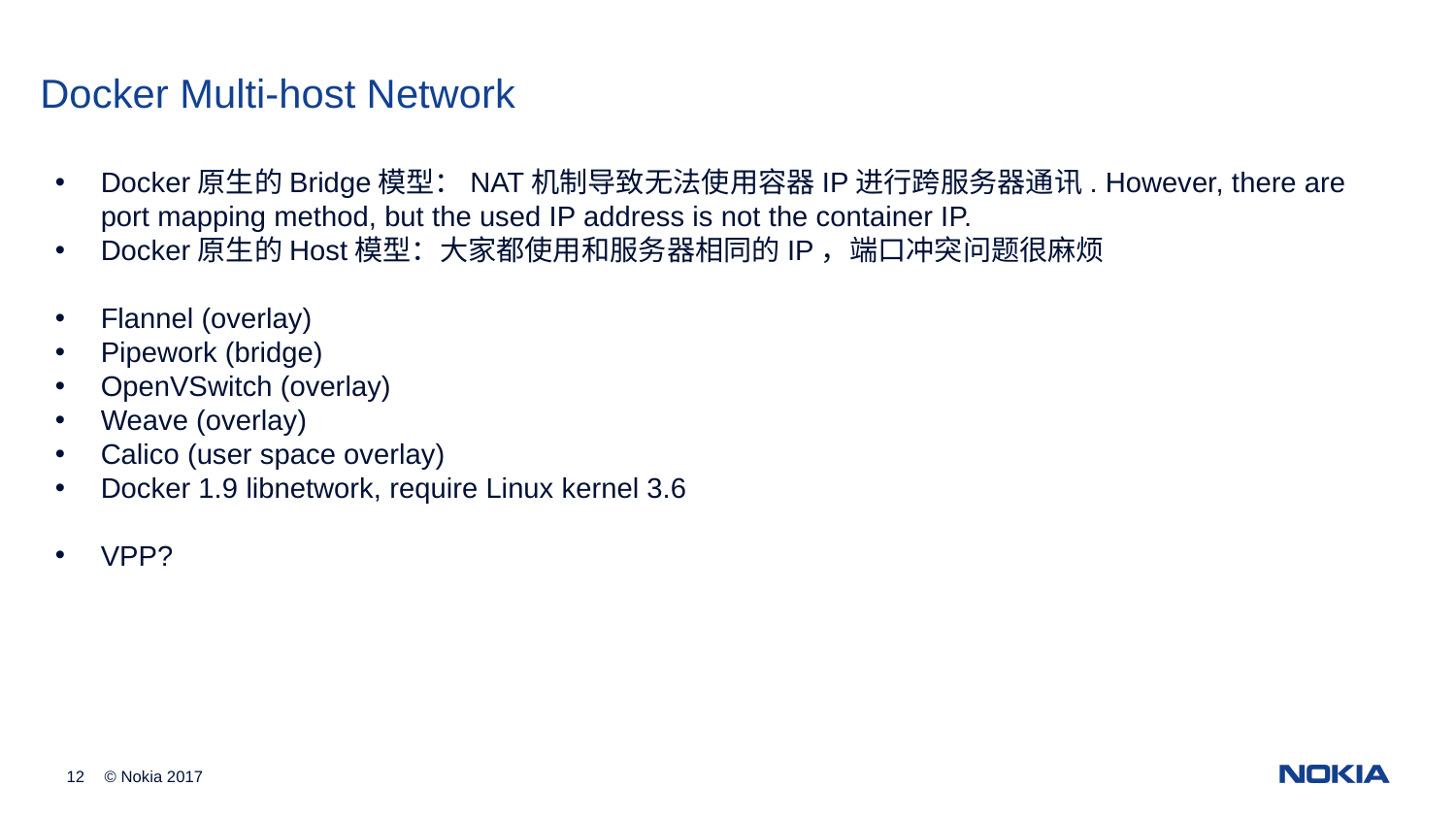

# Docker Multi-host Network
Docker原生的Bridge模型：NAT机制导致无法使用容器IP进行跨服务器通讯. However, there are port mapping method, but the used IP address is not the container IP.
Docker原生的Host模型：大家都使用和服务器相同的IP，端口冲突问题很麻烦

Flannel (overlay)
Pipework (bridge)
OpenVSwitch (overlay)
Weave (overlay)
Calico (user space overlay)
Docker 1.9 libnetwork, require Linux kernel 3.6

VPP?